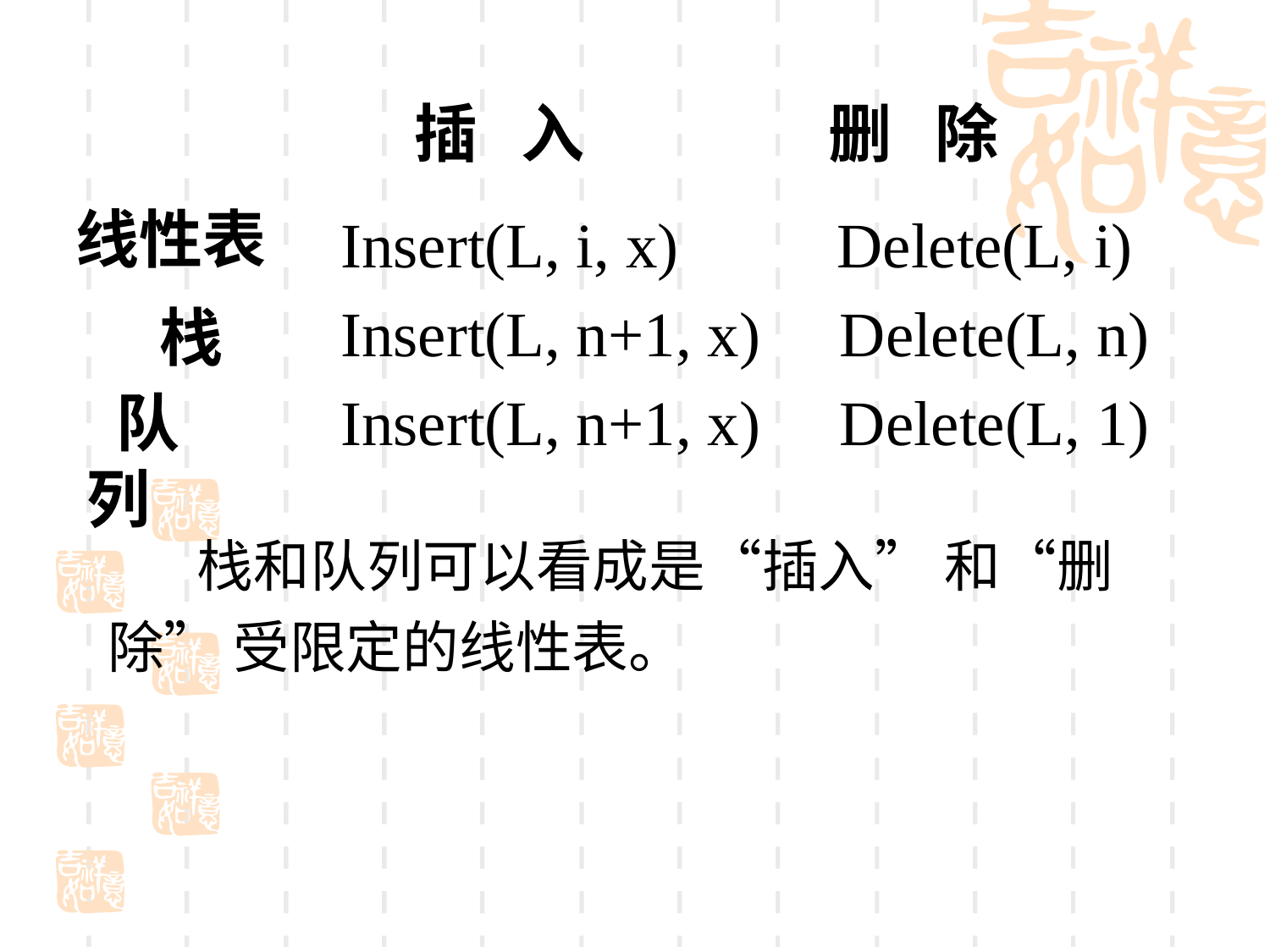

插   入                 删   除
线性表
Insert(L, i, x)          Delete(L, i)
Insert(L, n+1, x)     Delete(L, n)
Insert(L, n+1, x)     Delete(L, 1)
    栈
 队  列
      栈和队列可以看成是“插入” 和“删除” 受限定的线性表。